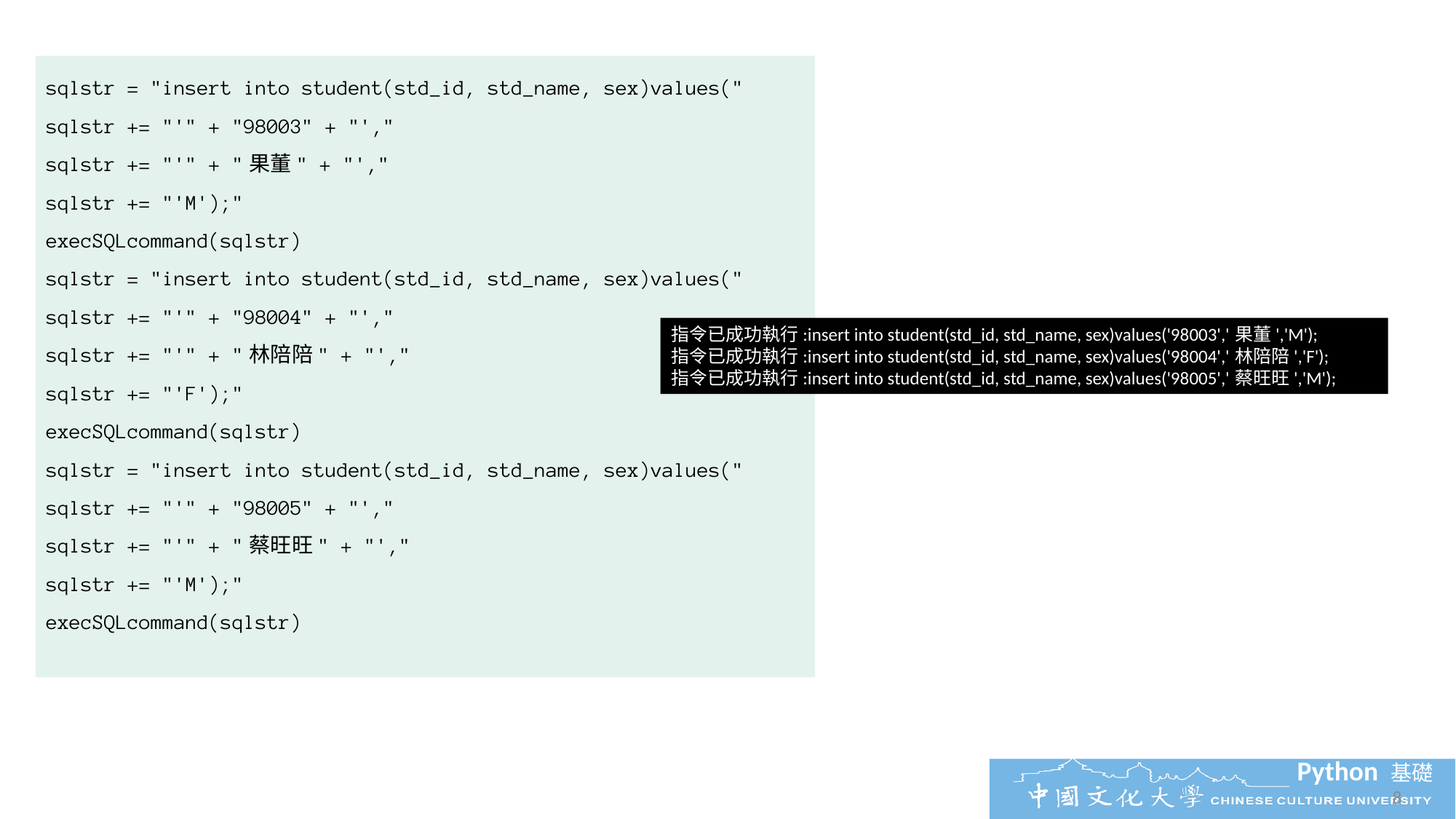

sqlstr = "insert into student(std_id, std_name, sex)values("
sqlstr += "'" + "98003" + "',"
sqlstr += "'" + "果董" + "',"
sqlstr += "'M');"
execSQLcommand(sqlstr)
sqlstr = "insert into student(std_id, std_name, sex)values("
sqlstr += "'" + "98004" + "',"
sqlstr += "'" + "林陪陪" + "',"
sqlstr += "'F');"
execSQLcommand(sqlstr)
sqlstr = "insert into student(std_id, std_name, sex)values("
sqlstr += "'" + "98005" + "',"
sqlstr += "'" + "蔡旺旺" + "',"
sqlstr += "'M');"
execSQLcommand(sqlstr)

指令已成功執行:insert into student(std_id, std_name, sex)values('98003','果董','M');
指令已成功執行:insert into student(std_id, std_name, sex)values('98004','林陪陪','F');
指令已成功執行:insert into student(std_id, std_name, sex)values('98005','蔡旺旺','M');
8